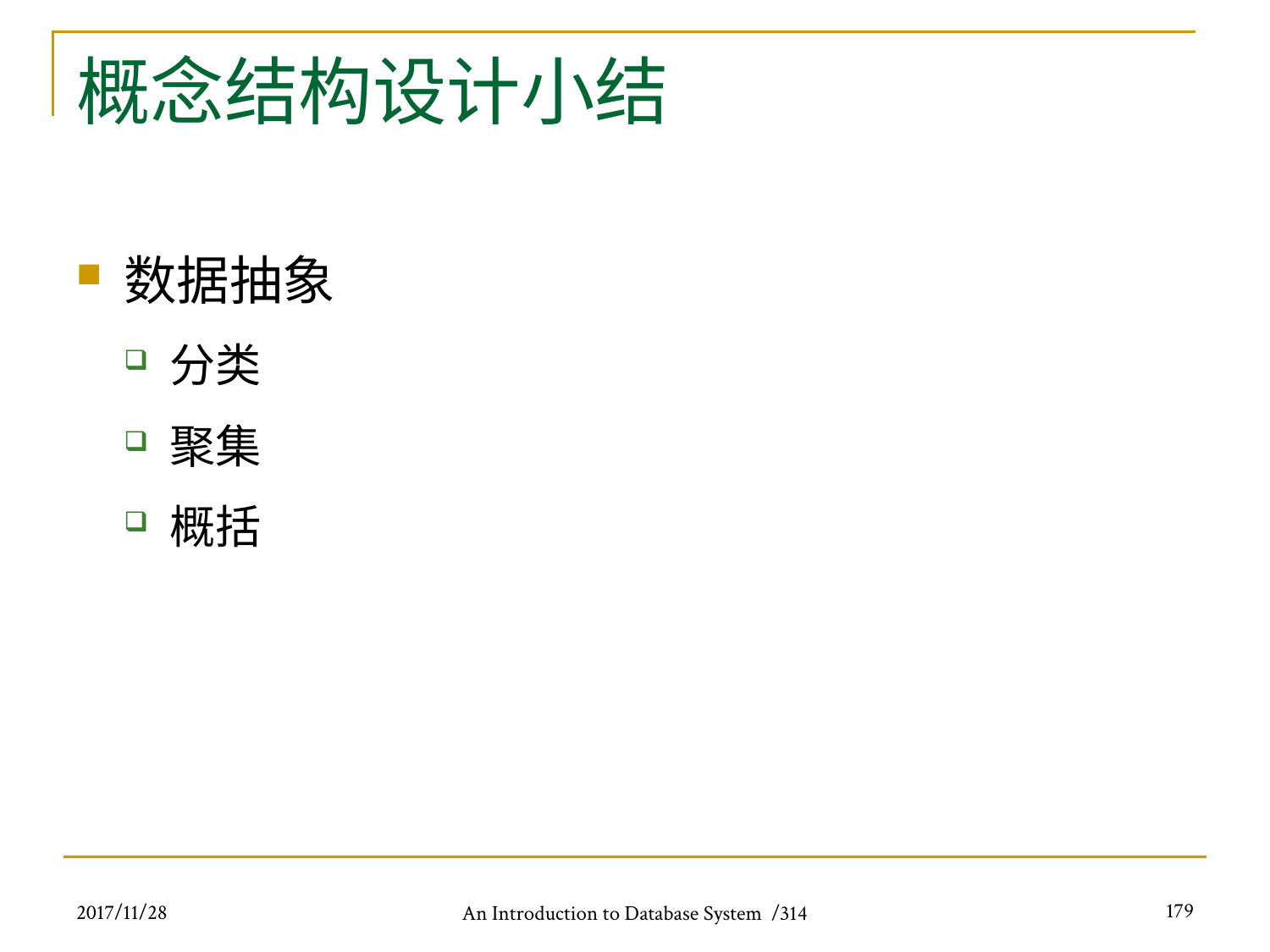

# 概念结构设计小结
数据抽象
分类
聚集
概括

2017/11/28
179
An Introduction to Database System  /314